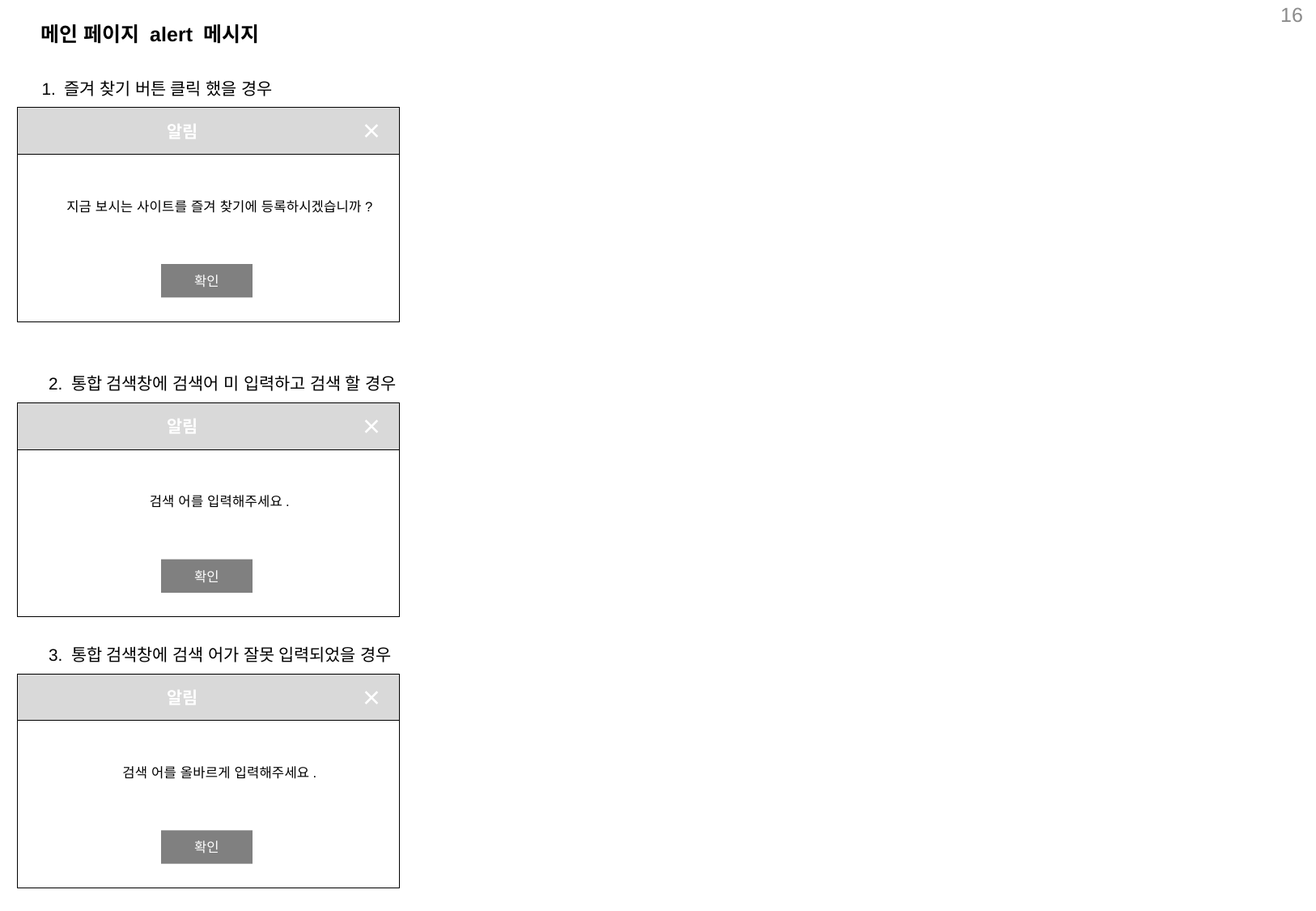

16
메인 페이지 alert 메시지
1. 즐겨 찾기 버튼 클릭 했을 경우
×
알림

지금 보시는 사이트를 즐겨 찾기에 등록하시겠습니까?
확인
2. 통합 검색창에 검색어 미 입력하고 검색 할 경우
×
알림

검색 어를 입력해주세요.
확인
3. 통합 검색창에 검색 어가 잘못 입력되었을 경우
×
알림

검색 어를 올바르게 입력해주세요.
확인